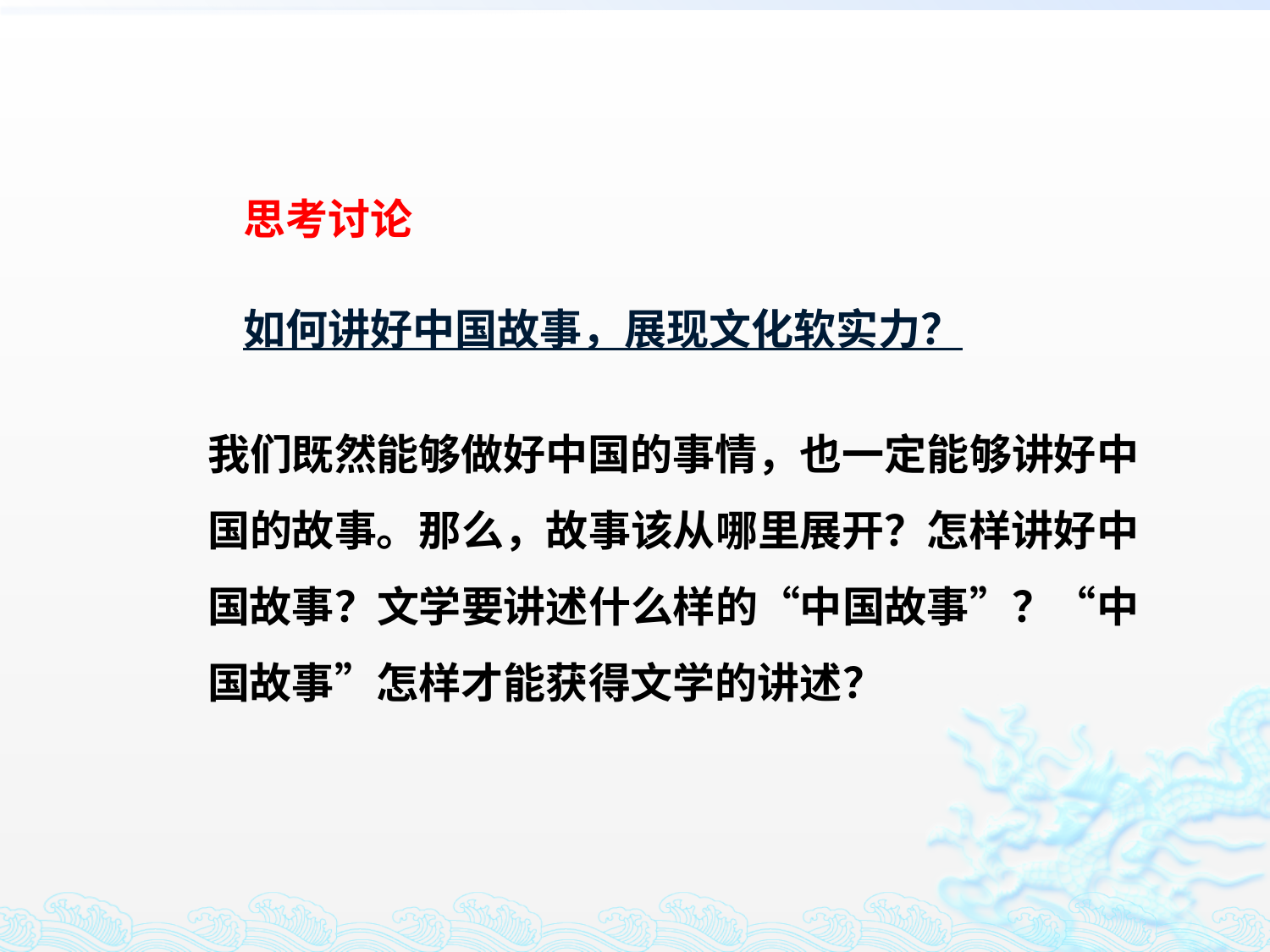

思考讨论
如何讲好中国故事，展现文化软实力？
我们既然能够做好中国的事情，也一定能够讲好中国的故事。那么，故事该从哪里展开？怎样讲好中国故事？文学要讲述什么样的“中国故事”？“中国故事”怎样才能获得文学的讲述？